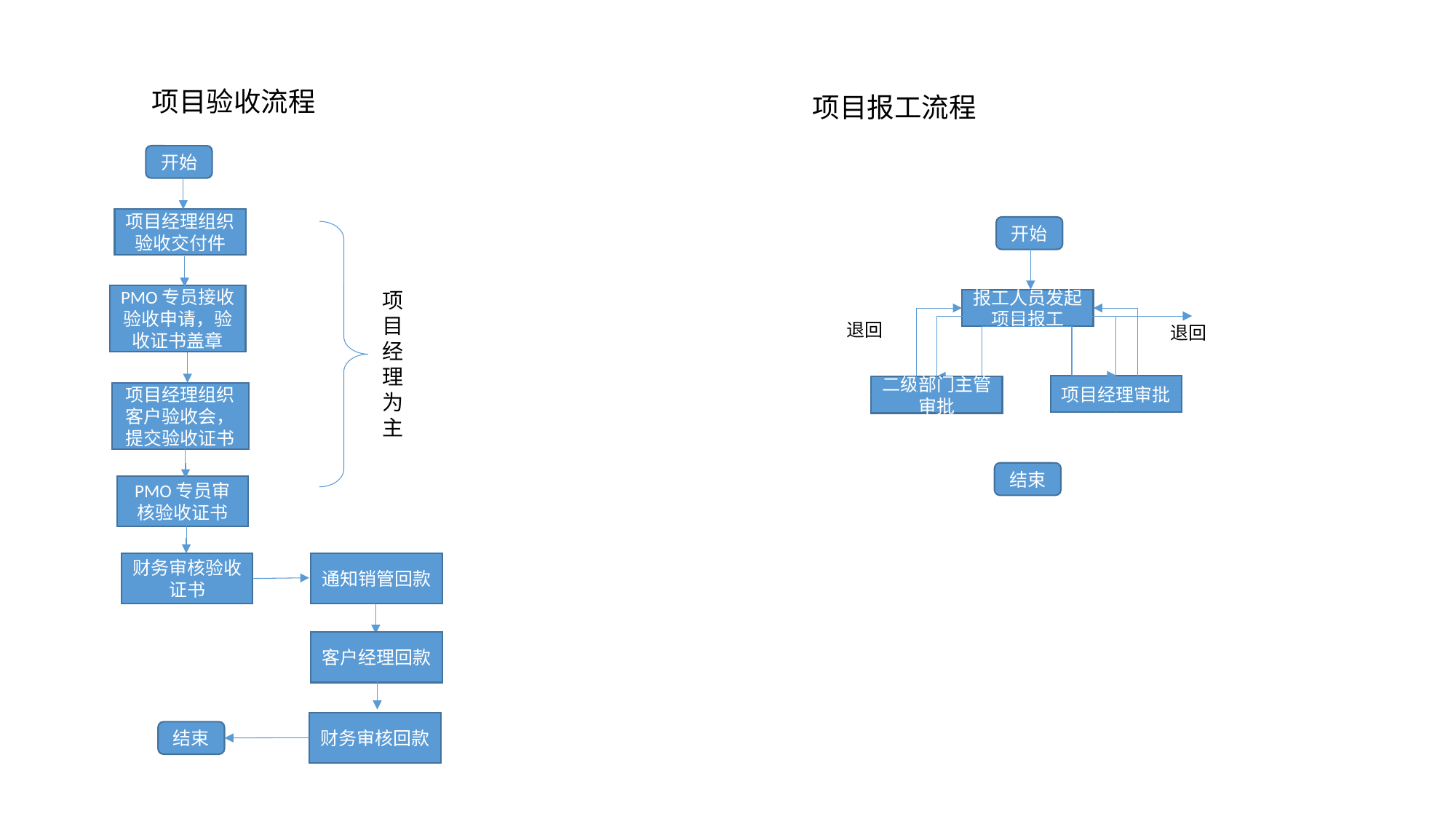

项目验收流程
项目报工流程
开始
项目经理组织验收交付件
开始

项目经理为主
PMO专员接收验收申请，验收证书盖章
报工人员发起项目报工
退回
退回
项目经理审批
二级部门主管审批
项目经理组织客户验收会，提交验收证书
结束
PMO专员审核验收证书
财务审核验收证书
通知销管回款
客户经理回款
财务审核回款
结束